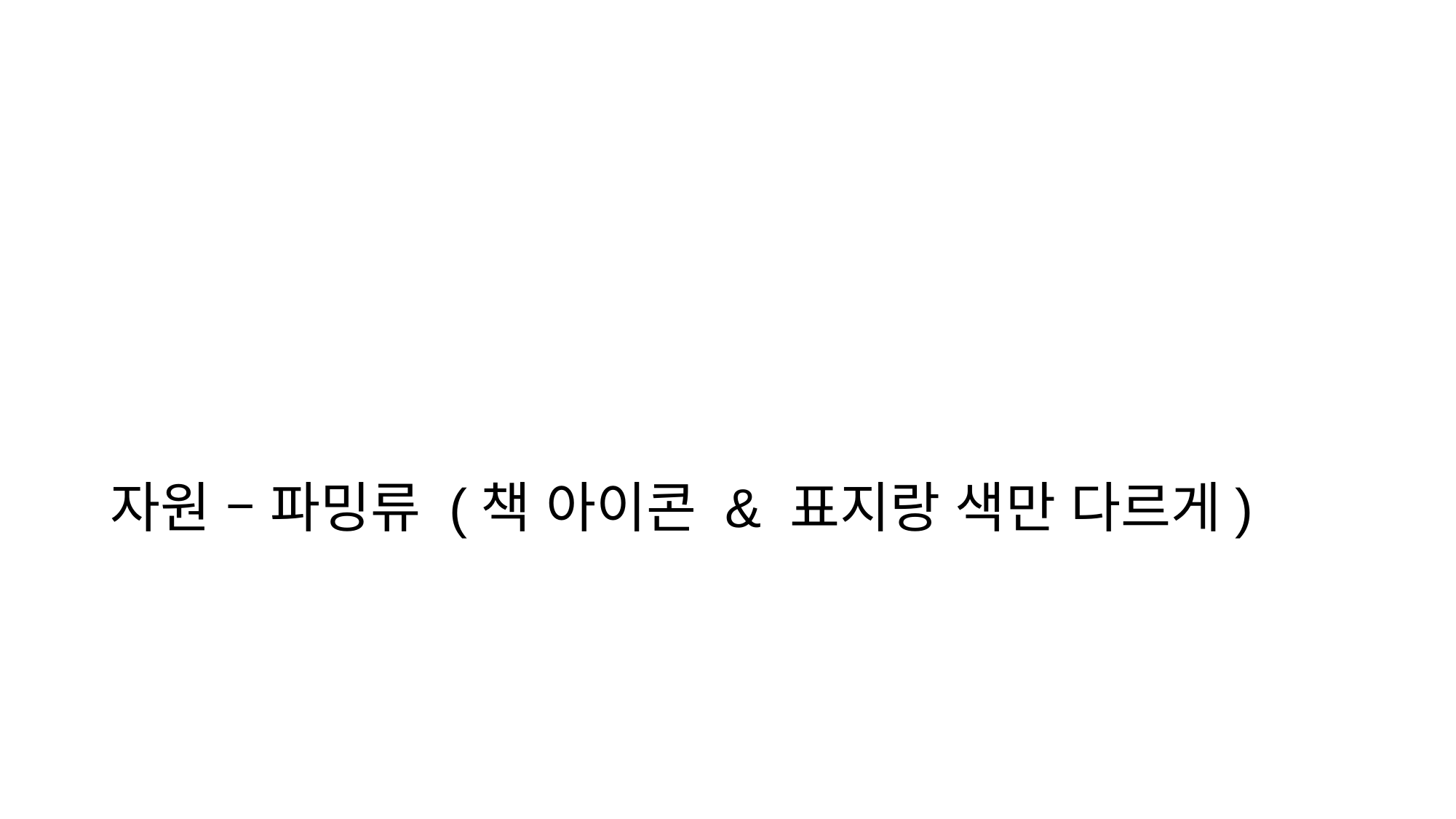

# 자원 – 파밍류 (책 아이콘 & 표지랑 색만 다르게)